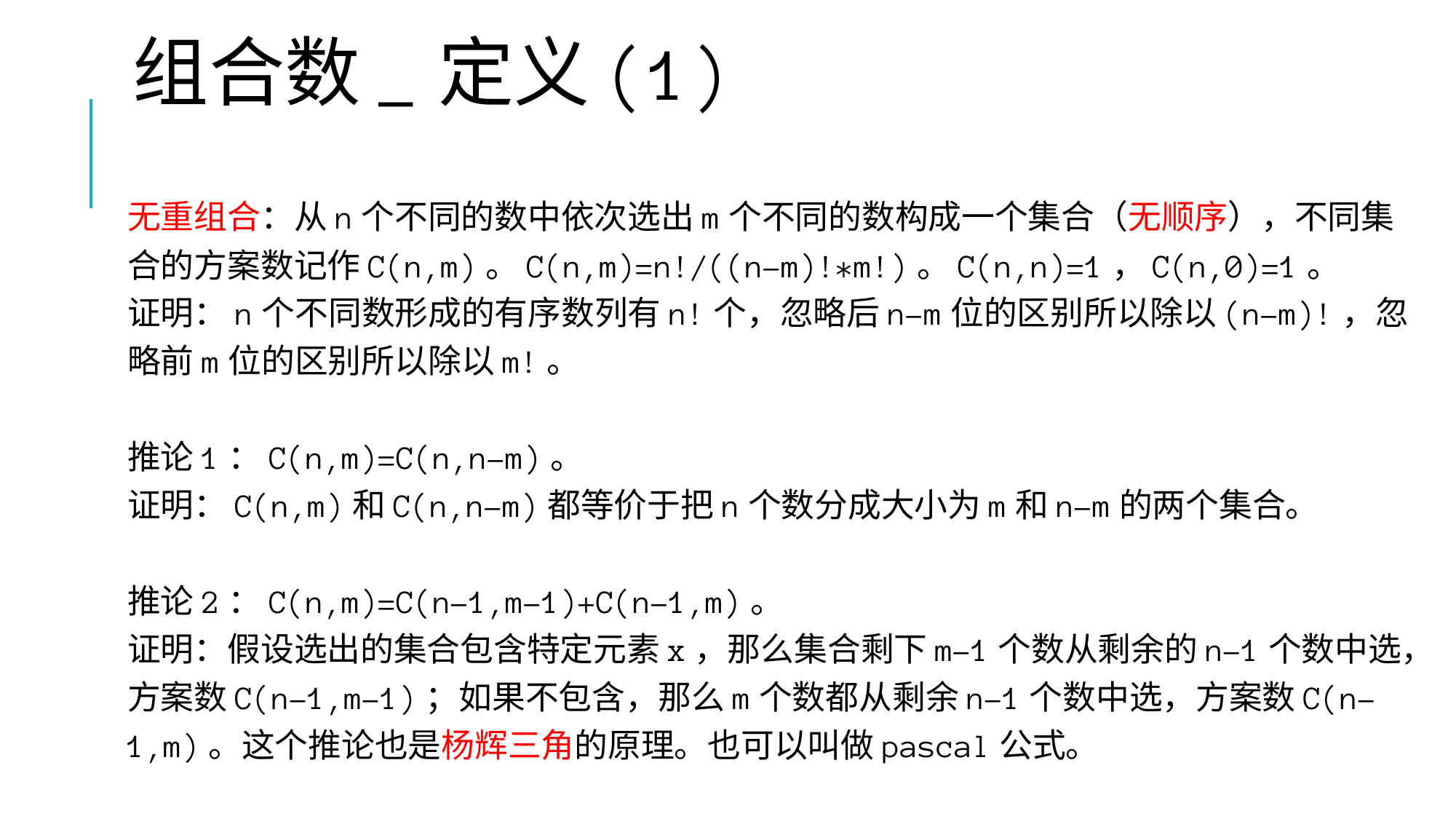

# 组合数_定义(1)
无重组合：从n个不同的数中依次选出m个不同的数构成一个集合（无顺序），不同集合的方案数记作C(n,m)。C(n,m)=n!/((n-m)!*m!)。C(n,n)=1，C(n,0)=1。
证明：n个不同数形成的有序数列有n!个，忽略后n-m位的区别所以除以(n-m)!，忽略前m位的区别所以除以m!。

推论1：C(n,m)=C(n,n-m)。
证明：C(n,m)和C(n,n-m)都等价于把n个数分成大小为m和n-m的两个集合。

推论2：C(n,m)=C(n-1,m-1)+C(n-1,m)。
证明：假设选出的集合包含特定元素x，那么集合剩下m-1个数从剩余的n-1个数中选，方案数C(n-1,m-1)；如果不包含，那么m个数都从剩余n-1个数中选，方案数C(n-1,m)。这个推论也是杨辉三角的原理。也可以叫做pascal公式。